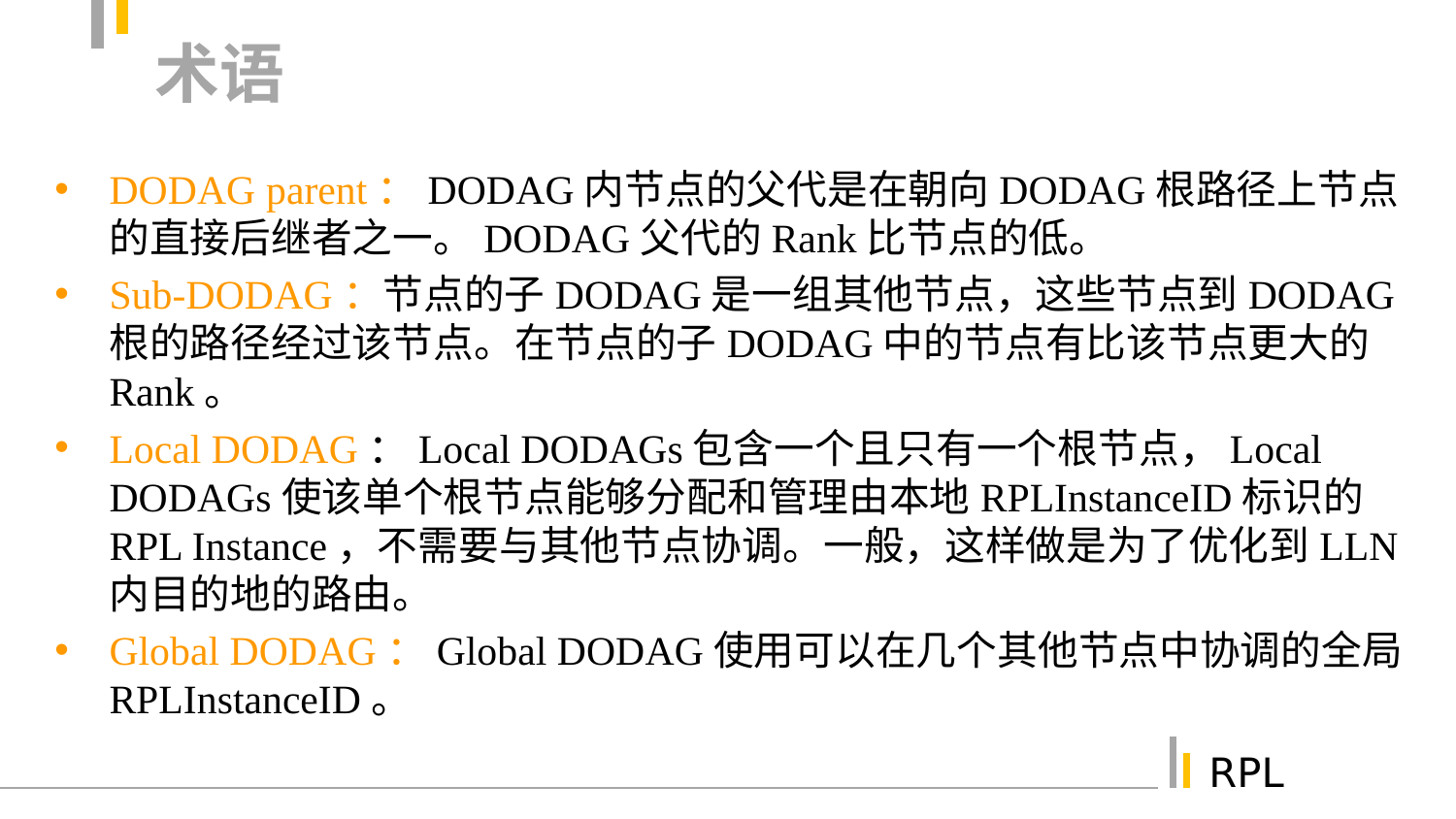

# 术语
DODAG parent：DODAG内节点的父代是在朝向DODAG根路径上节点的直接后继者之一。DODAG父代的Rank比节点的低。
Sub-DODAG：节点的子DODAG是一组其他节点，这些节点到DODAG根的路径经过该节点。在节点的子DODAG中的节点有比该节点更大的Rank。
Local DODAG：Local DODAGs包含一个且只有一个根节点，Local DODAGs使该单个根节点能够分配和管理由本地RPLInstanceID标识的RPL Instance，不需要与其他节点协调。一般，这样做是为了优化到LLN内目的地的路由。
Global DODAG：Global DODAG使用可以在几个其他节点中协调的全局RPLInstanceID。